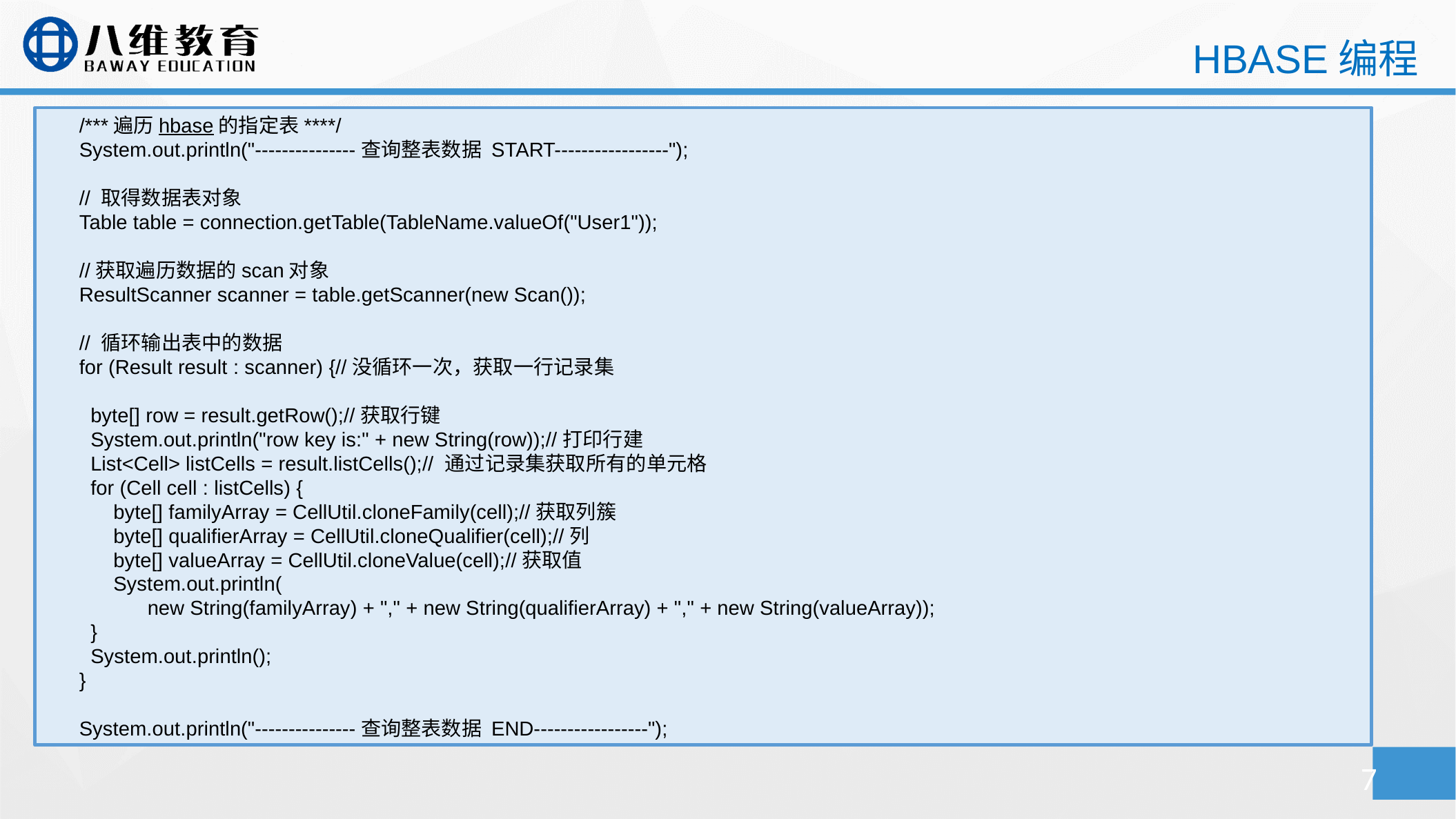

HBASE编程
      /***遍历hbase的指定表****/
      System.out.println("---------------查询整表数据 START-----------------");

      // 取得数据表对象
      Table table = connection.getTable(TableName.valueOf("User1"));

      //获取遍历数据的scan对象
      ResultScanner scanner = table.getScanner(new Scan());

      // 循环输出表中的数据
      for (Result result : scanner) {//没循环一次，获取一行记录集

        byte[] row = result.getRow();//获取行键
        System.out.println("row key is:" + new String(row));//打印行建
        List<Cell> listCells = result.listCells();// 通过记录集获取所有的单元格
        for (Cell cell : listCells) {
            byte[] familyArray = CellUtil.cloneFamily(cell);//获取列簇
            byte[] qualifierArray = CellUtil.cloneQualifier(cell);//列
            byte[] valueArray = CellUtil.cloneValue(cell);//获取值
            System.out.println(
                  new String(familyArray) + "," + new String(qualifierArray) + "," + new String(valueArray));
        }
        System.out.println();
      }

      System.out.println("---------------查询整表数据 END-----------------");